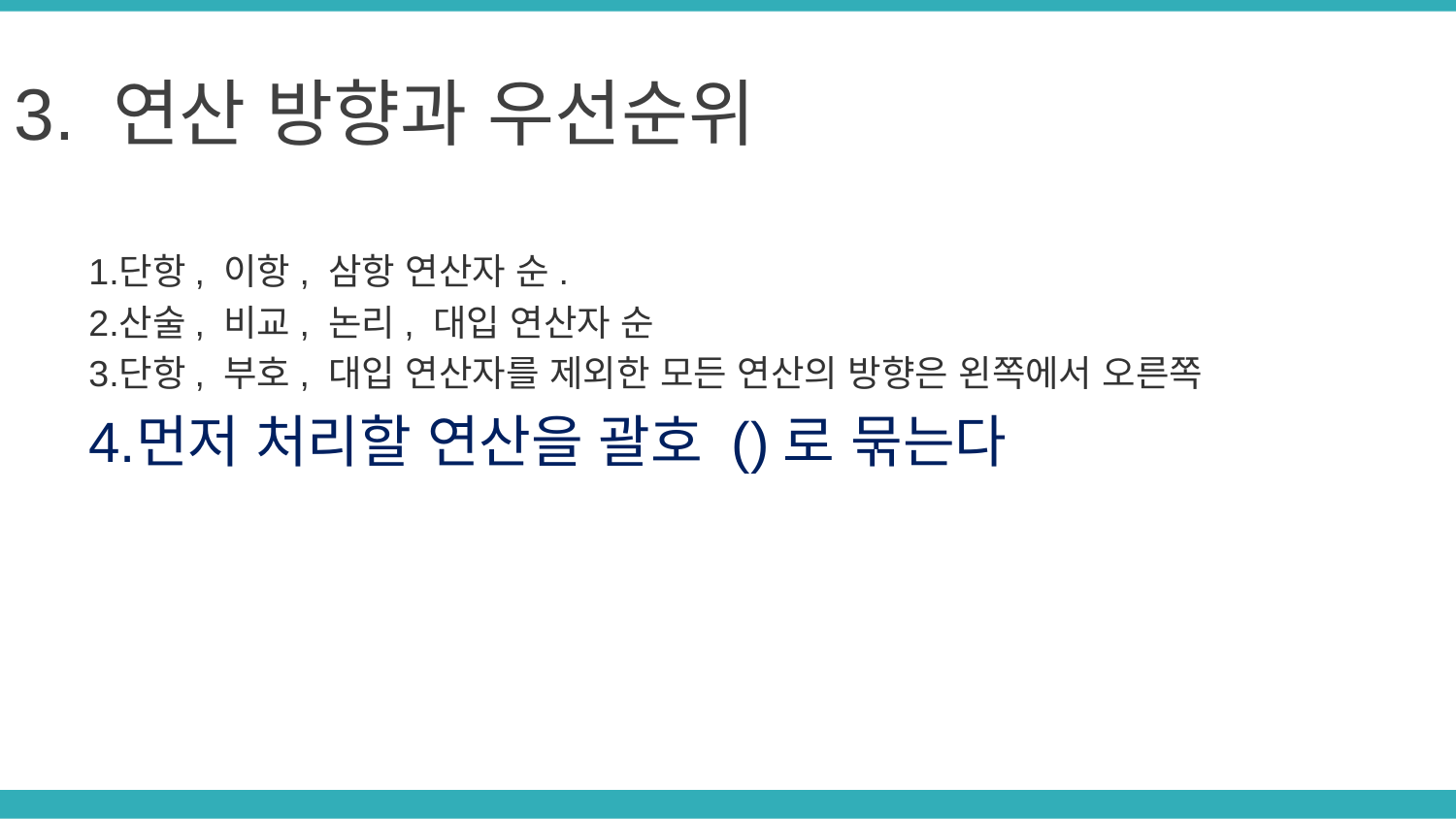

3. 연산 방향과 우선순위
단항, 이항, 삼항 연산자 순.
산술, 비교, 논리, 대입 연산자 순
단항, 부호, 대입 연산자를 제외한 모든 연산의 방향은 왼쪽에서 오른쪽
먼저 처리할 연산을 괄호 ()로 묶는다